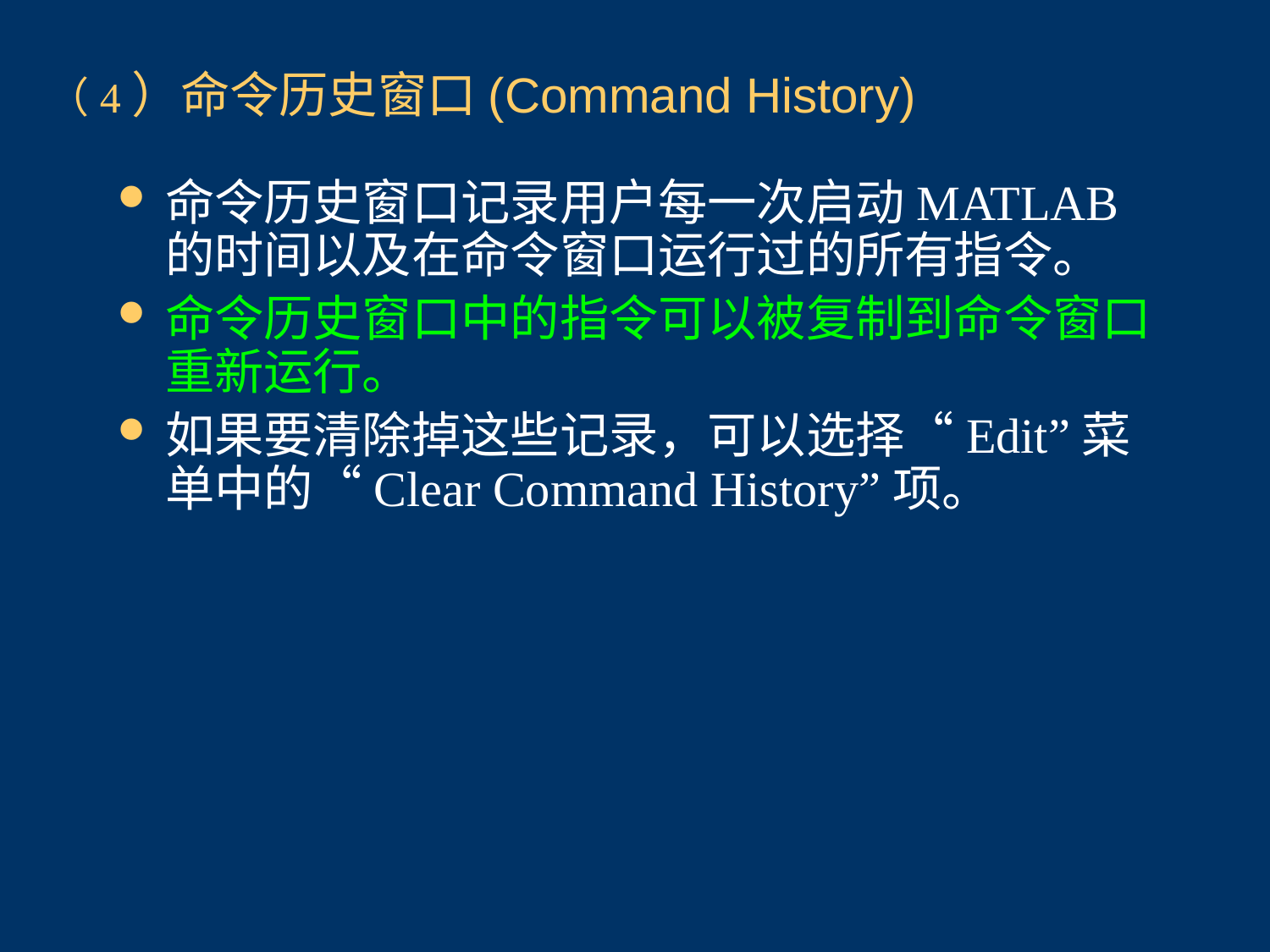

（4）命令历史窗口(Command History)
命令历史窗口记录用户每一次启动MATLAB的时间以及在命令窗口运行过的所有指令。
命令历史窗口中的指令可以被复制到命令窗口重新运行。
如果要清除掉这些记录，可以选择“Edit”菜单中的“Clear Command History”项。